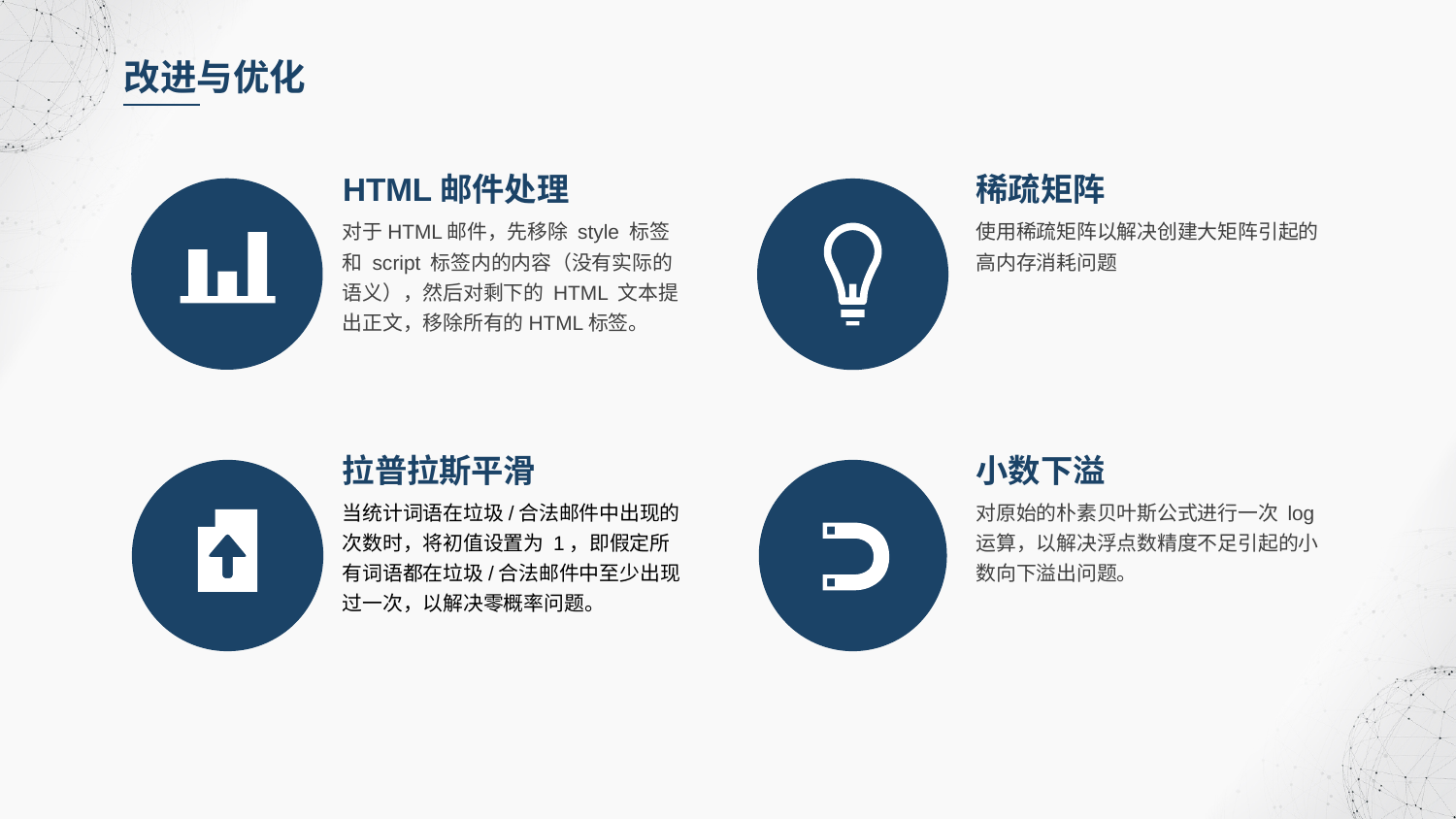

改进与优化
HTML邮件处理
稀疏矩阵

对于HTML邮件，先移除 style 标签和 script 标签内的内容（没有实际的语义），然后对剩下的 HTML 文本提出正文，移除所有的HTML标签。
使用稀疏矩阵以解决创建大矩阵引起的高内存消耗问题
拉普拉斯平滑
小数下溢

当统计词语在垃圾/合法邮件中出现的次数时，将初值设置为 1，即假定所有词语都在垃圾/合法邮件中至少出现过一次，以解决零概率问题。
对原始的朴素贝叶斯公式进行一次 log 运算，以解决浮点数精度不足引起的小数向下溢出问题。